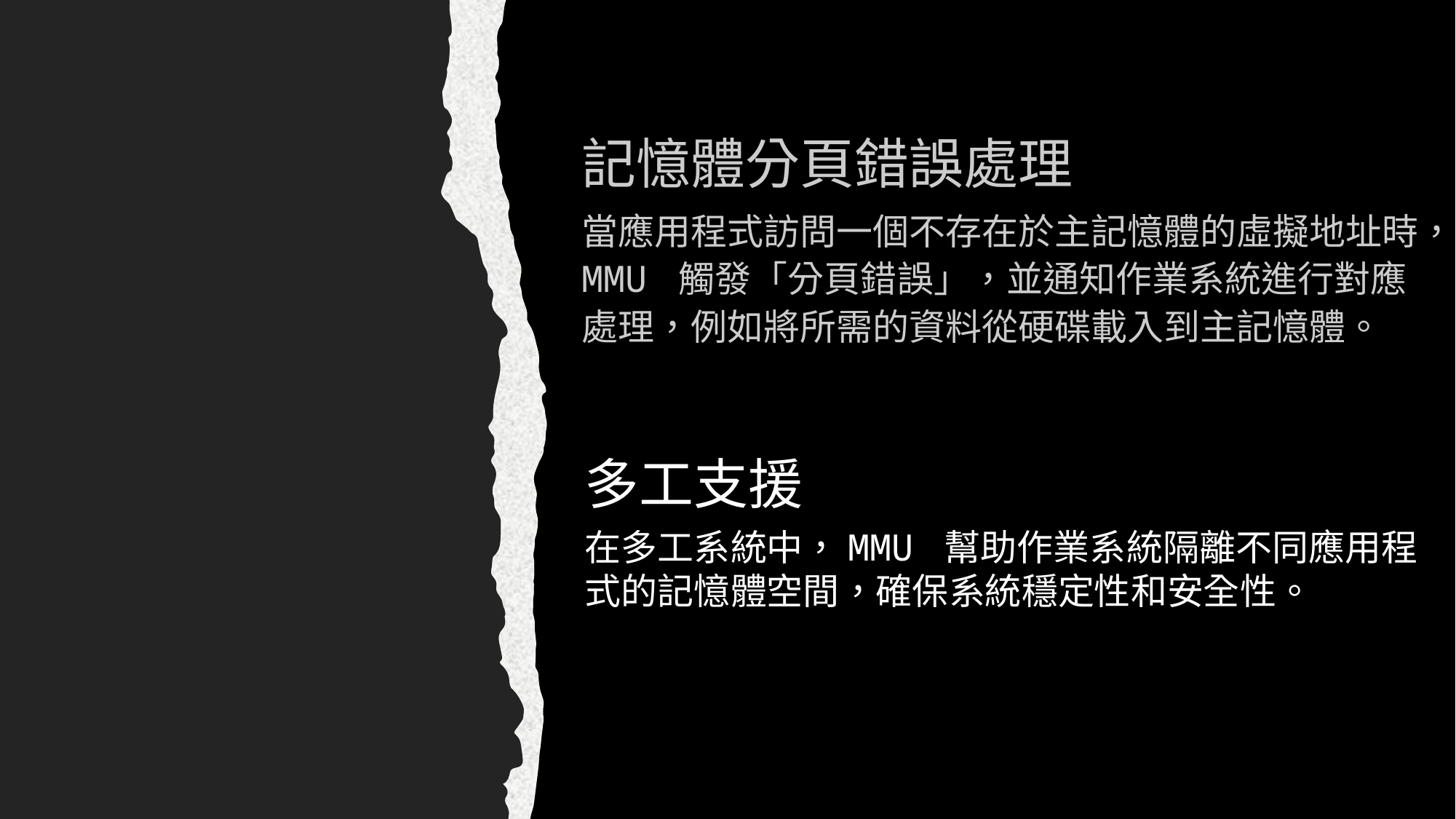

記憶體分頁錯誤處理
當應用程式訪問一個不存在於主記憶體的虛擬地址時，MMU 觸發「分頁錯誤」，並通知作業系統進行對應處理，例如將所需的資料從硬碟載入到主記憶體。
多工支援
在多工系統中，MMU 幫助作業系統隔離不同應用程式的記憶體空間，確保系統穩定性和安全性。